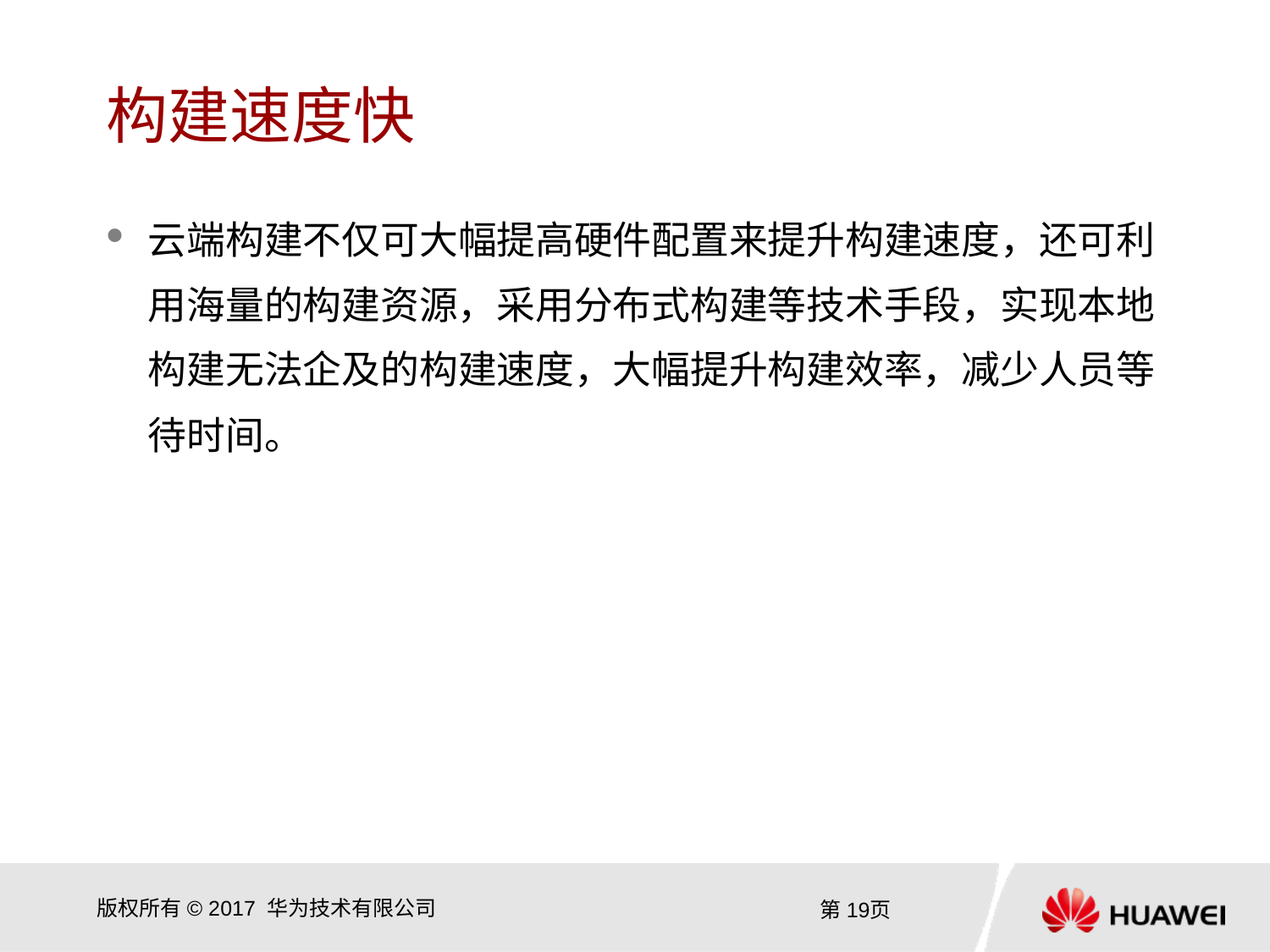

# 构建速度快
云端构建不仅可大幅提高硬件配置来提升构建速度，还可利用海量的构建资源，采用分布式构建等技术手段，实现本地构建无法企及的构建速度，大幅提升构建效率，减少人员等待时间。